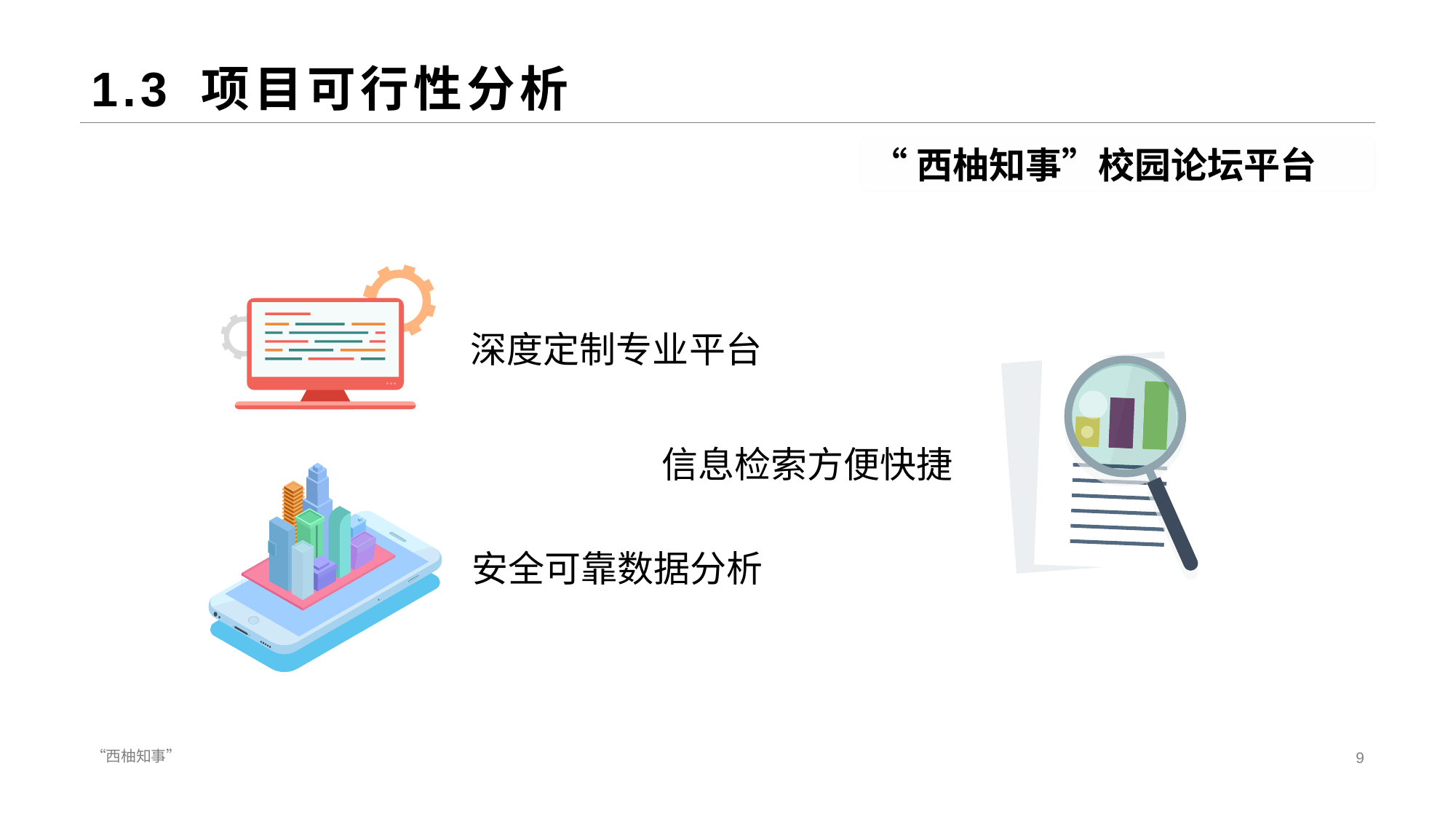

“西柚知事”
需求分析
/02
# 1.3 项目可行性分析
“西柚知事”校园论坛平台

深度定制专业平台

信息检索方便快捷

安全可靠数据分析
“西柚知事”
9

安全没有保障

HELLO ! I’M CHATBOT.
CAN I HELP YOU?

HELLO CHATBOT!
YES PLEASE :)

信息发布有限

平台不够专业